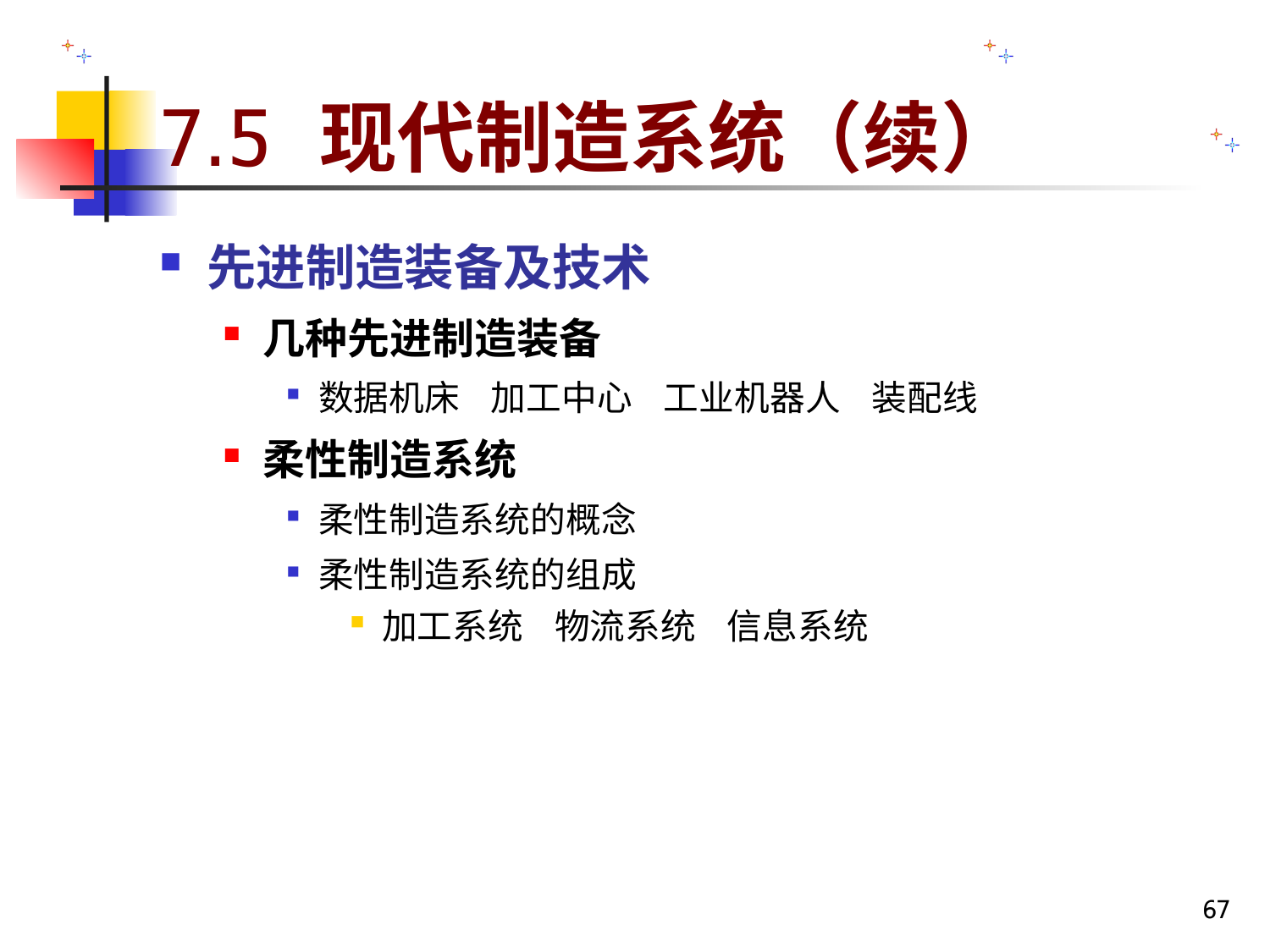

# 7.5 现代制造系统（续）
先进制造装备及技术
几种先进制造装备
数据机床    加工中心    工业机器人    装配线
柔性制造系统
柔性制造系统的概念
柔性制造系统的组成
加工系统    物流系统    信息系统

67